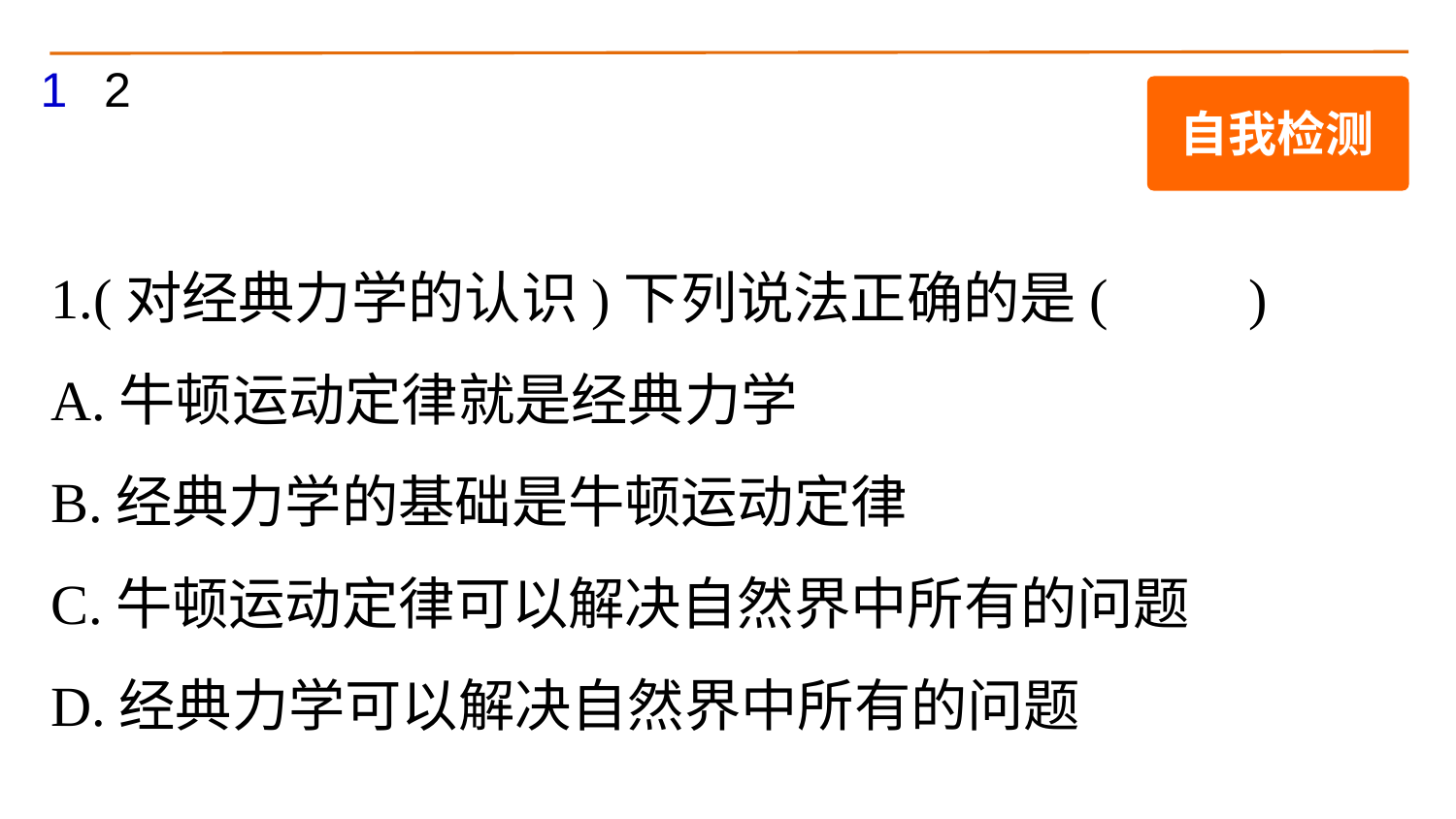

1
2

自我检测
1.(对经典力学的认识)下列说法正确的是(　　)
A.牛顿运动定律就是经典力学
B.经典力学的基础是牛顿运动定律
C.牛顿运动定律可以解决自然界中所有的问题
D.经典力学可以解决自然界中所有的问题